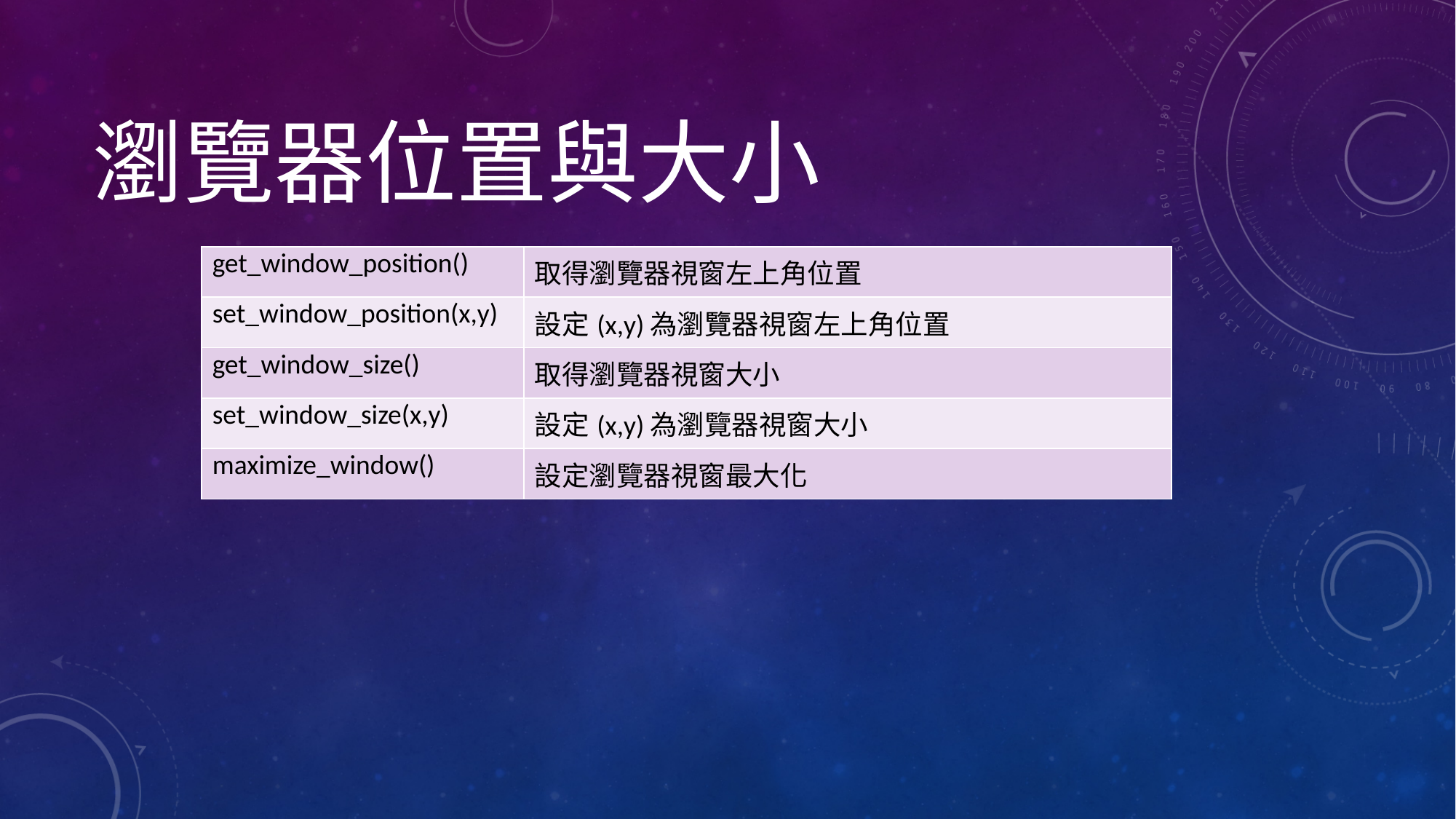

# 瀏覽器位置與大小
| get\_window\_position() | 取得瀏覽器視窗左上角位置 |
| --- | --- |
| set\_window\_position(x,y) | 設定(x,y)為瀏覽器視窗左上角位置 |
| get\_window\_size() | 取得瀏覽器視窗大小 |
| set\_window\_size(x,y) | 設定(x,y)為瀏覽器視窗大小 |
| maximize\_window() | 設定瀏覽器視窗最大化 |